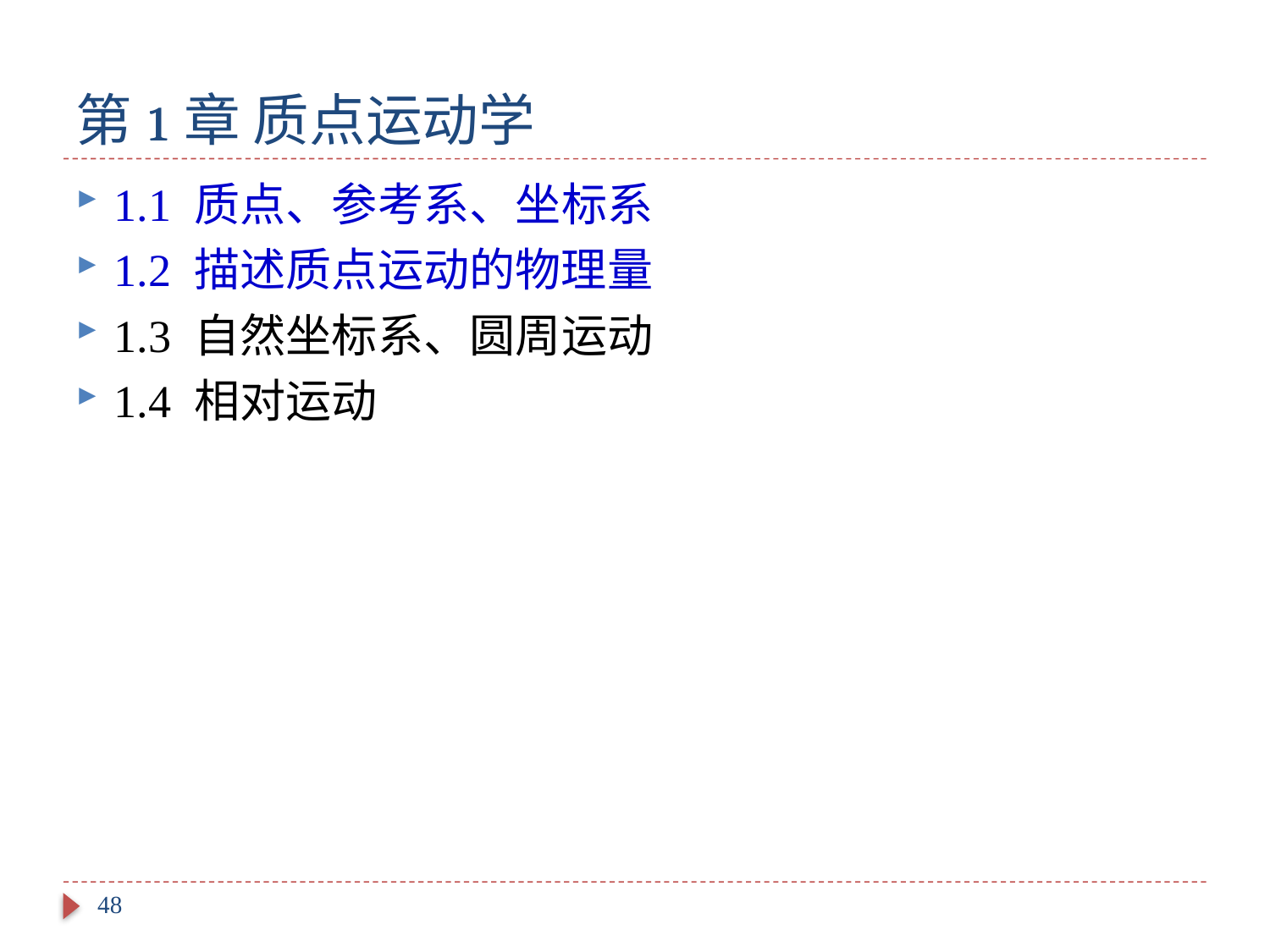

# 第1章 质点运动学
1.1 质点、参考系、坐标系
1.2 描述质点运动的物理量
1.3 自然坐标系、圆周运动
1.4 相对运动
48